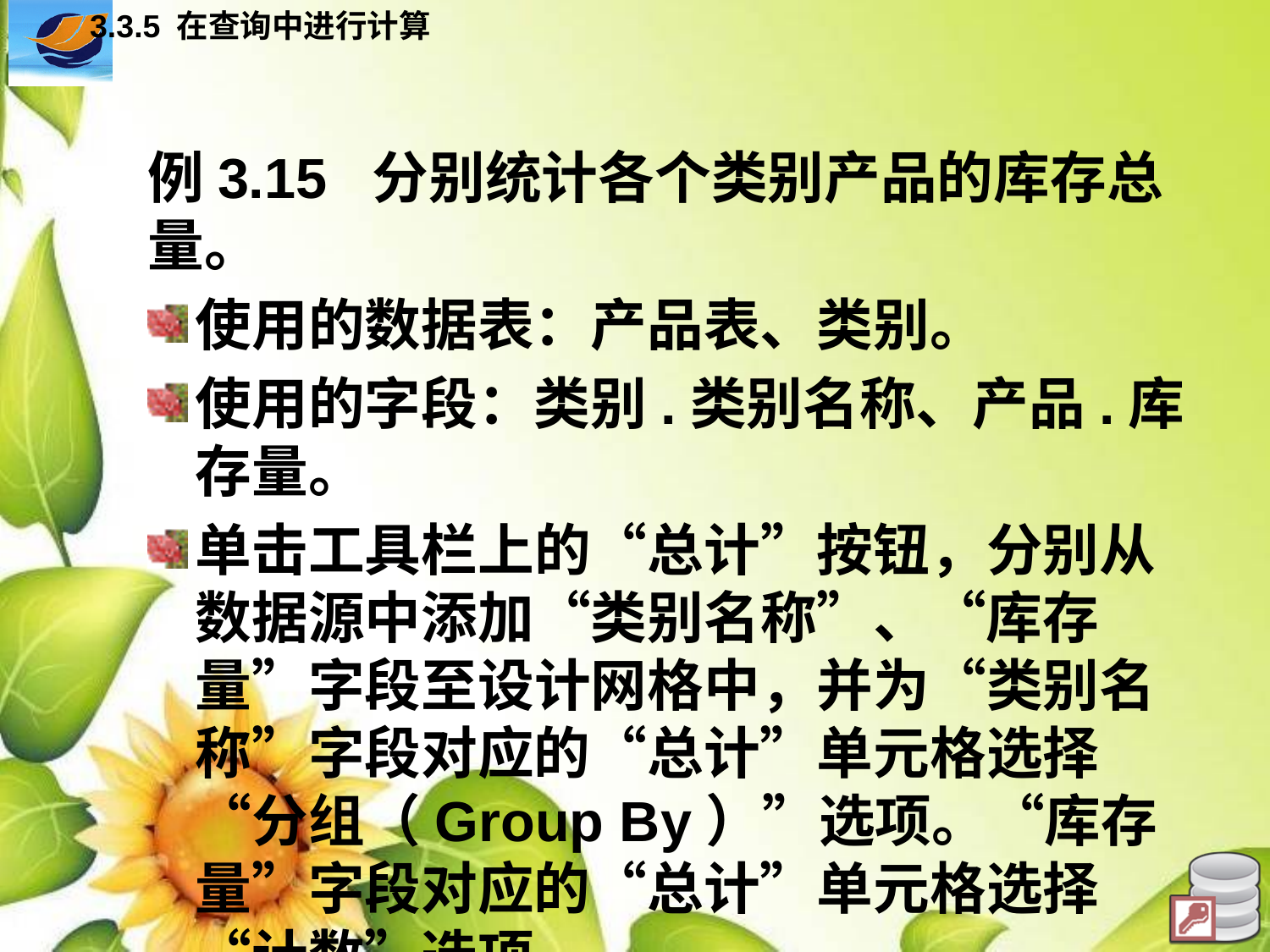

3.3.5 在查询中进行计算
例3.15  分别统计各个类别产品的库存总量。
使用的数据表：产品表、类别。
使用的字段：类别.类别名称、产品.库存量。
单击工具栏上的“总计”按钮，分别从数据源中添加“类别名称”、“库存量”字段至设计网格中，并为“类别名称”字段对应的“总计”单元格选择“分组（Group By）”选项。“库存量”字段对应的“总计”单元格选择“计数”选项。